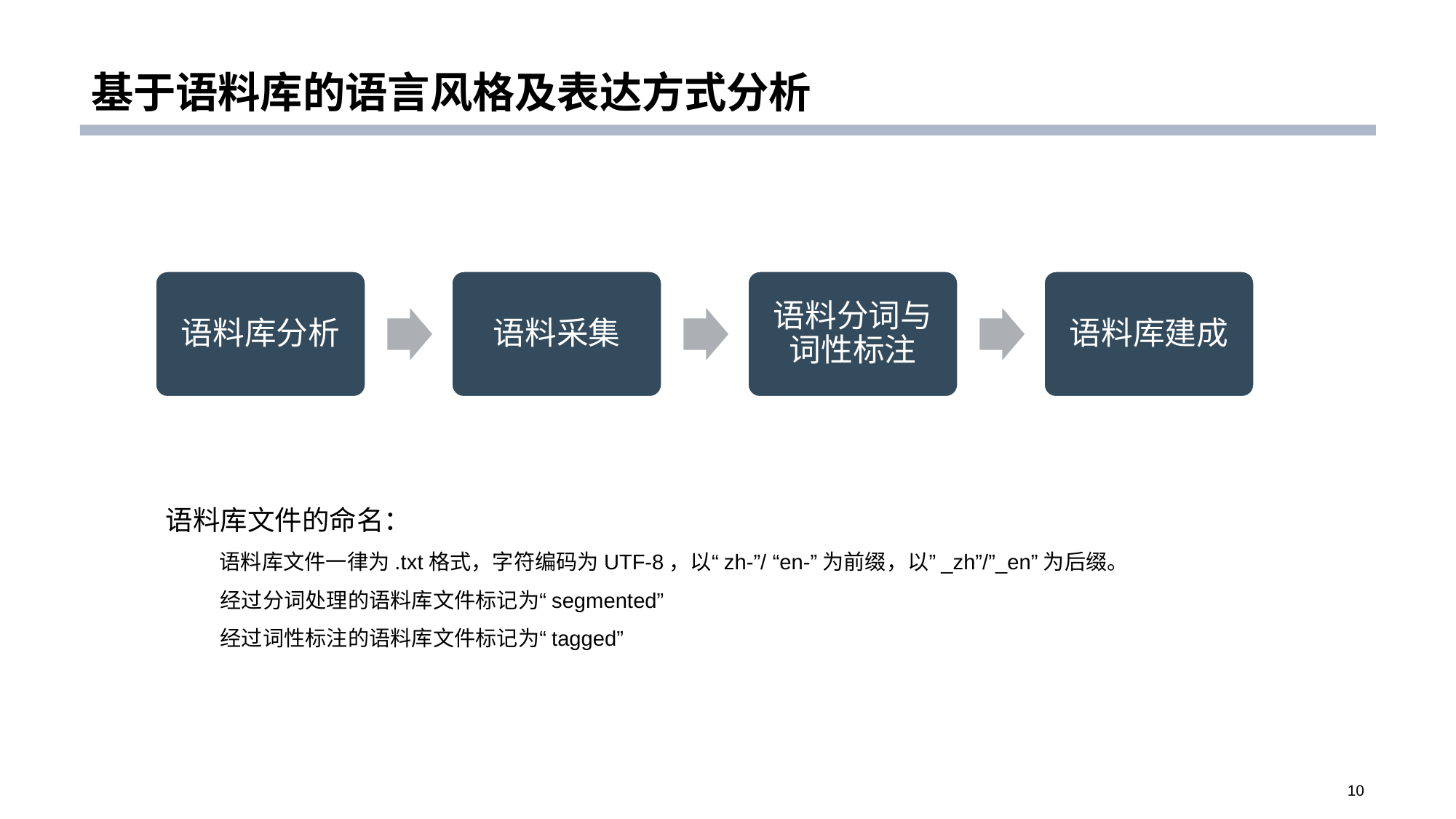

# 基于语料库的语言风格及表达方式分析

语料库分析
语料采集
语料分词与词性标注
语料库建成

语料库文件的命名：
语料库文件一律为.txt格式，字符编码为UTF-8，以“zh-”/ “en-”为前缀，以”_zh”/”_en”为后缀。
经过分词处理的语料库文件标记为“segmented”
经过词性标注的语料库文件标记为“tagged”

10